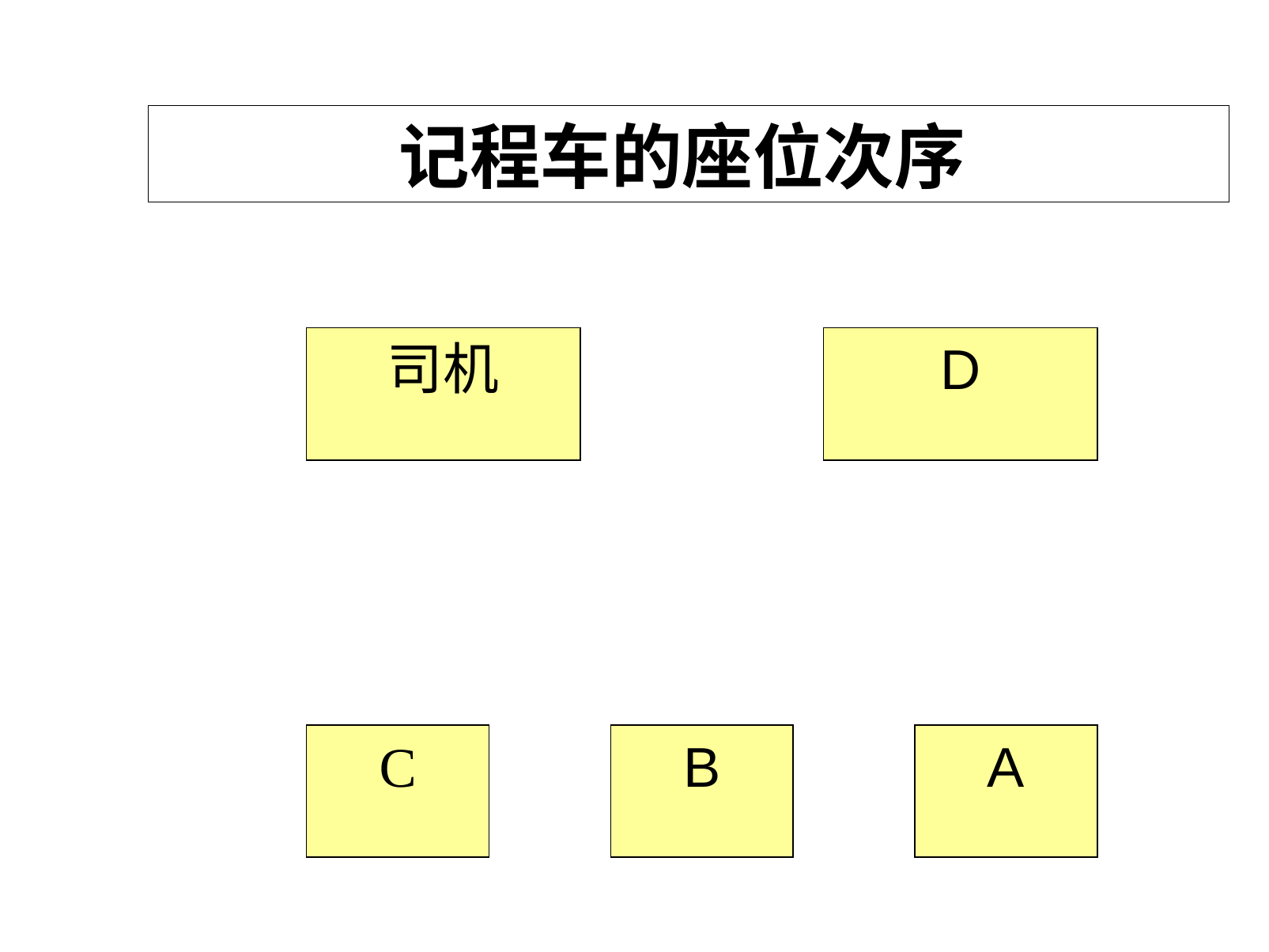

# 记程车的座位次序
司机
D
C
B
A